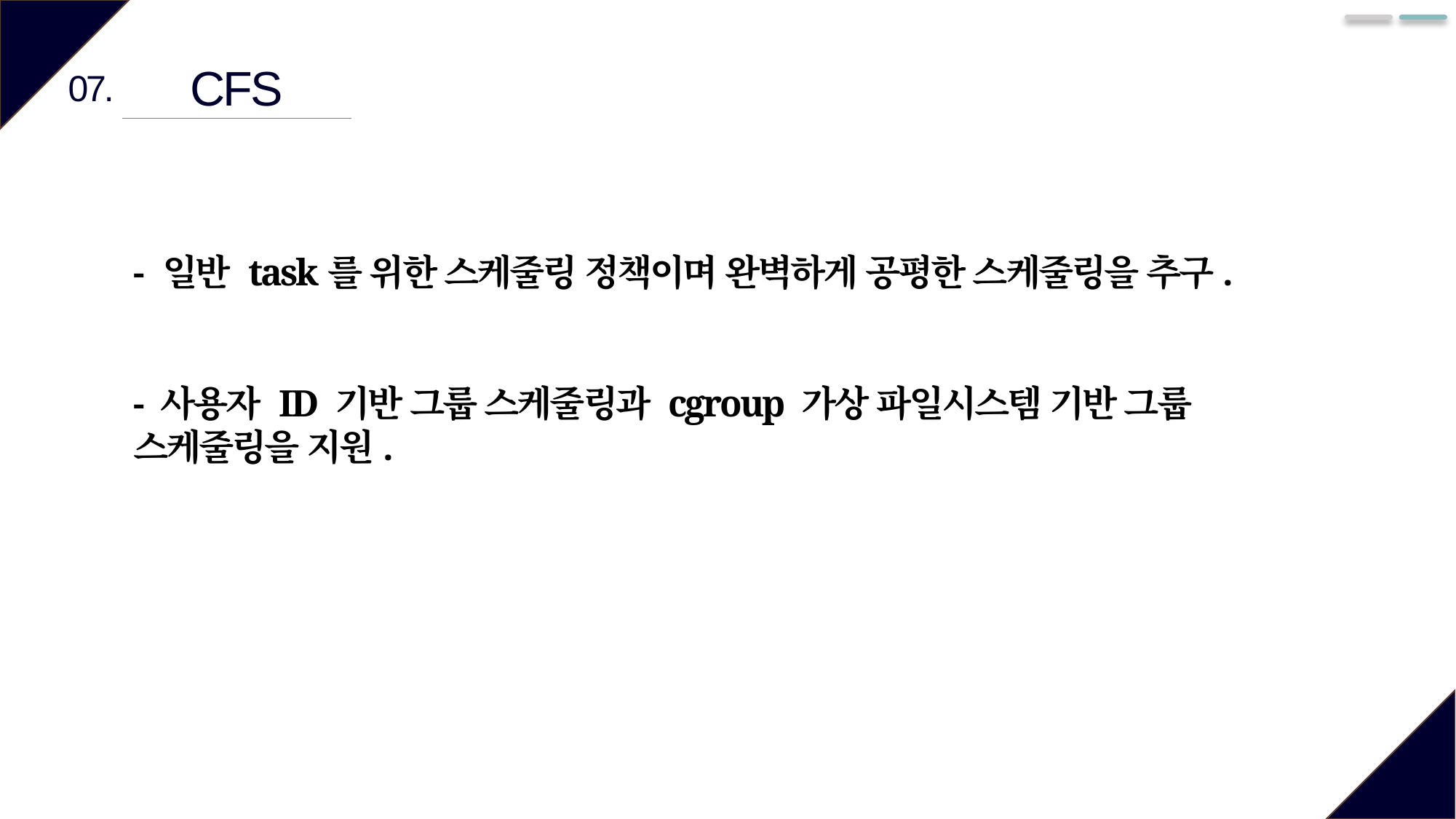

CFS
07.
- 일반 task를 위한 스케줄링 정책이며 완벽하게 공평한 스케줄링을 추구.

- 사용자 ID 기반 그룹 스케줄링과 cgroup 가상 파일시스템 기반 그룹 스케줄링을 지원.